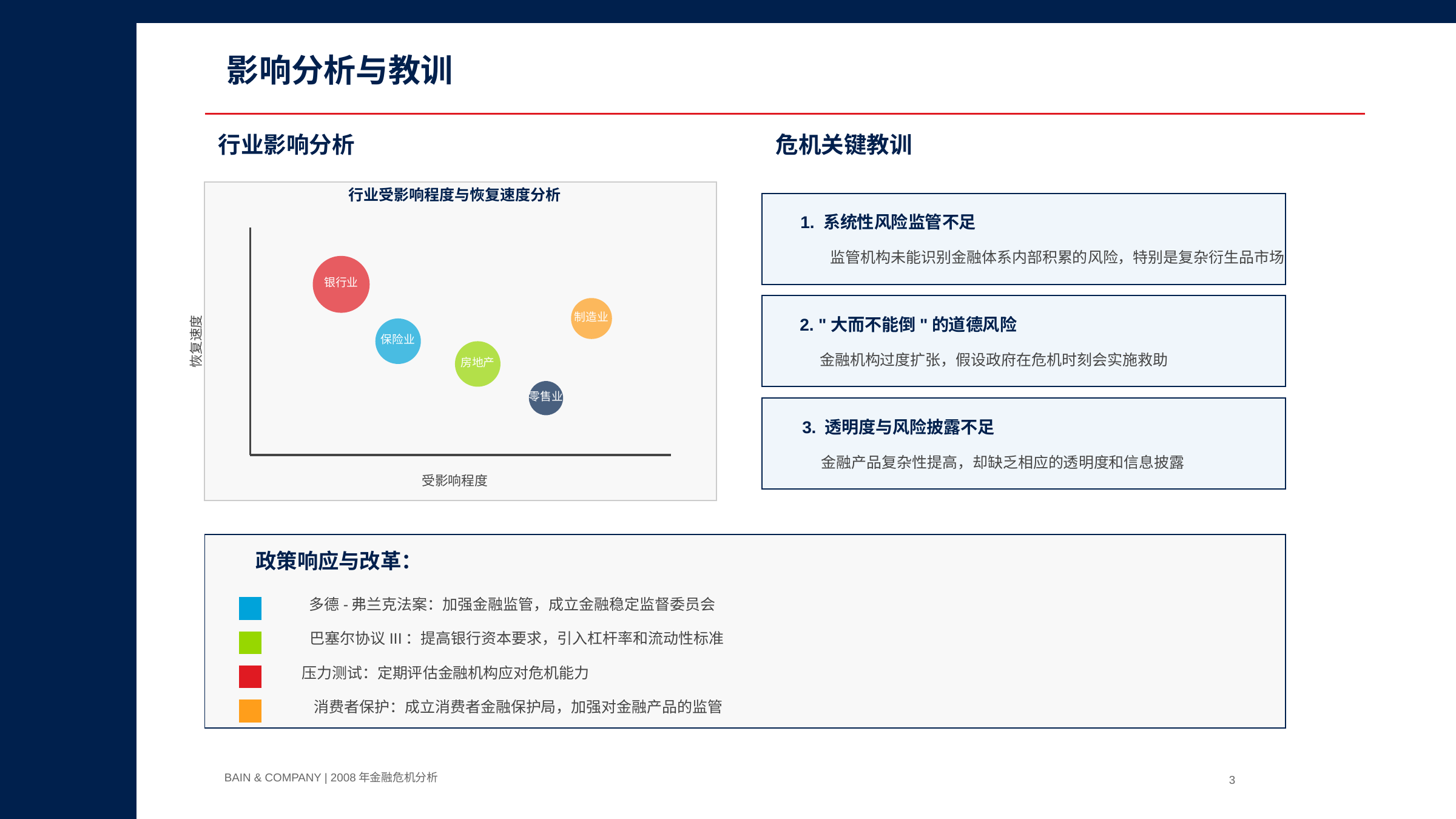

影响分析与教训

行业影响分析
危机关键教训
行业受影响程度与恢复速度分析

1. 系统性风险监管不足

监管机构未能识别金融体系内部积累的风险，特别是复杂衍生品市场

银行业

制造业
2. "大而不能倒"的道德风险

恢复速度
保险业

金融机构过度扩张，假设政府在危机时刻会实施救助
房地产

零售业

3. 透明度与风险披露不足
金融产品复杂性提高，却缺乏相应的透明度和信息披露

受影响程度

政策响应与改革：
多德-弗兰克法案：加强金融监管，成立金融稳定监督委员会

巴塞尔协议III：提高银行资本要求，引入杠杆率和流动性标准

压力测试：定期评估金融机构应对危机能力

消费者保护：成立消费者金融保护局，加强对金融产品的监管

BAIN & COMPANY | 2008年金融危机分析
3